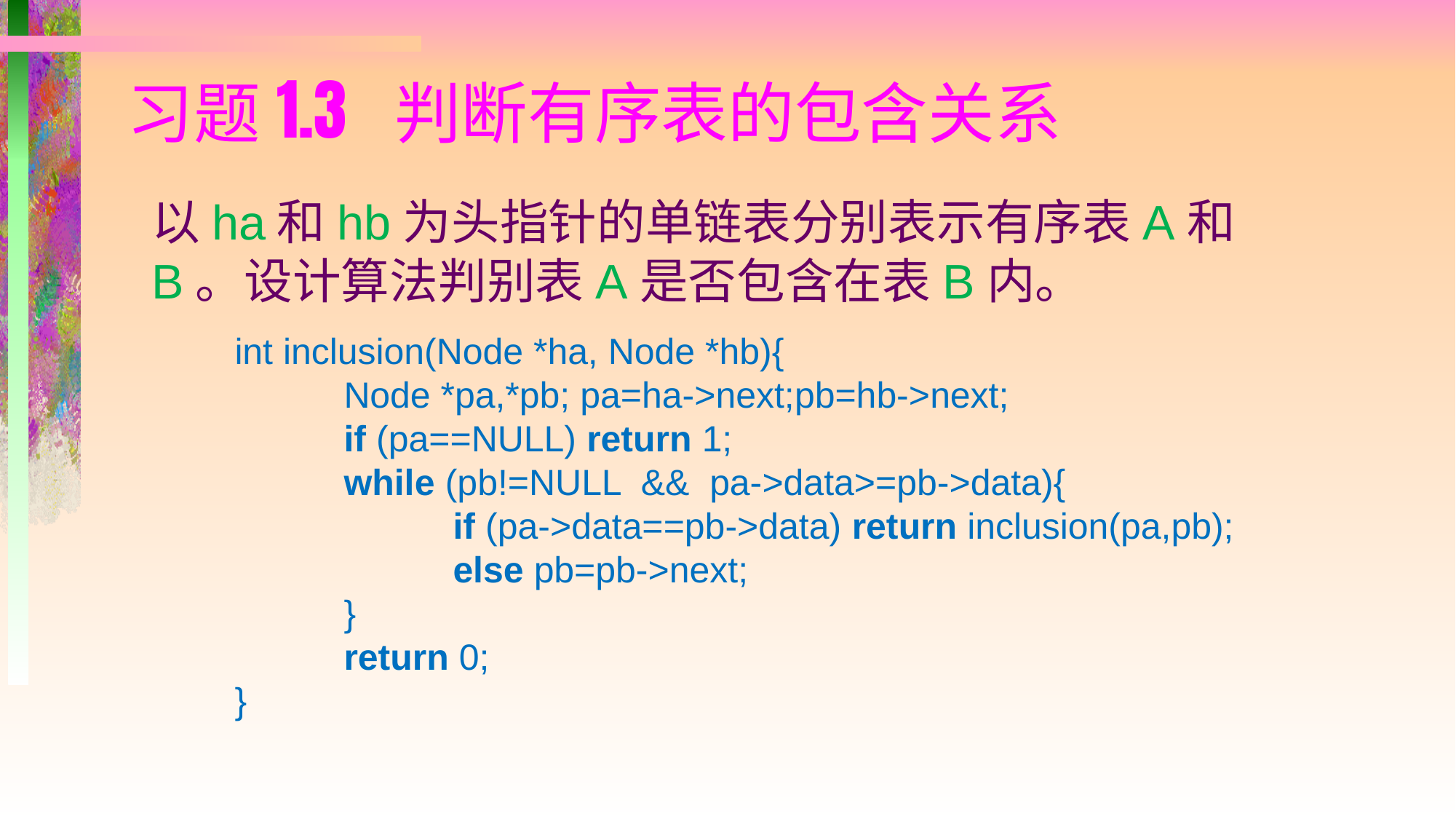

# 习题1.3  判断有序表的包含关系
以ha和hb为头指针的单链表分别表示有序表A和B。设计算法判别表A是否包含在表B内。
int inclusion(Node *ha, Node *hb){
	Node *pa,*pb; pa=ha->next;pb=hb->next;
	if (pa==NULL) return 1;
	while (pb!=NULL  &&  pa->data>=pb->data){
		if (pa->data==pb->data) return inclusion(pa,pb);
		else pb=pb->next;
	}
	return 0;
}